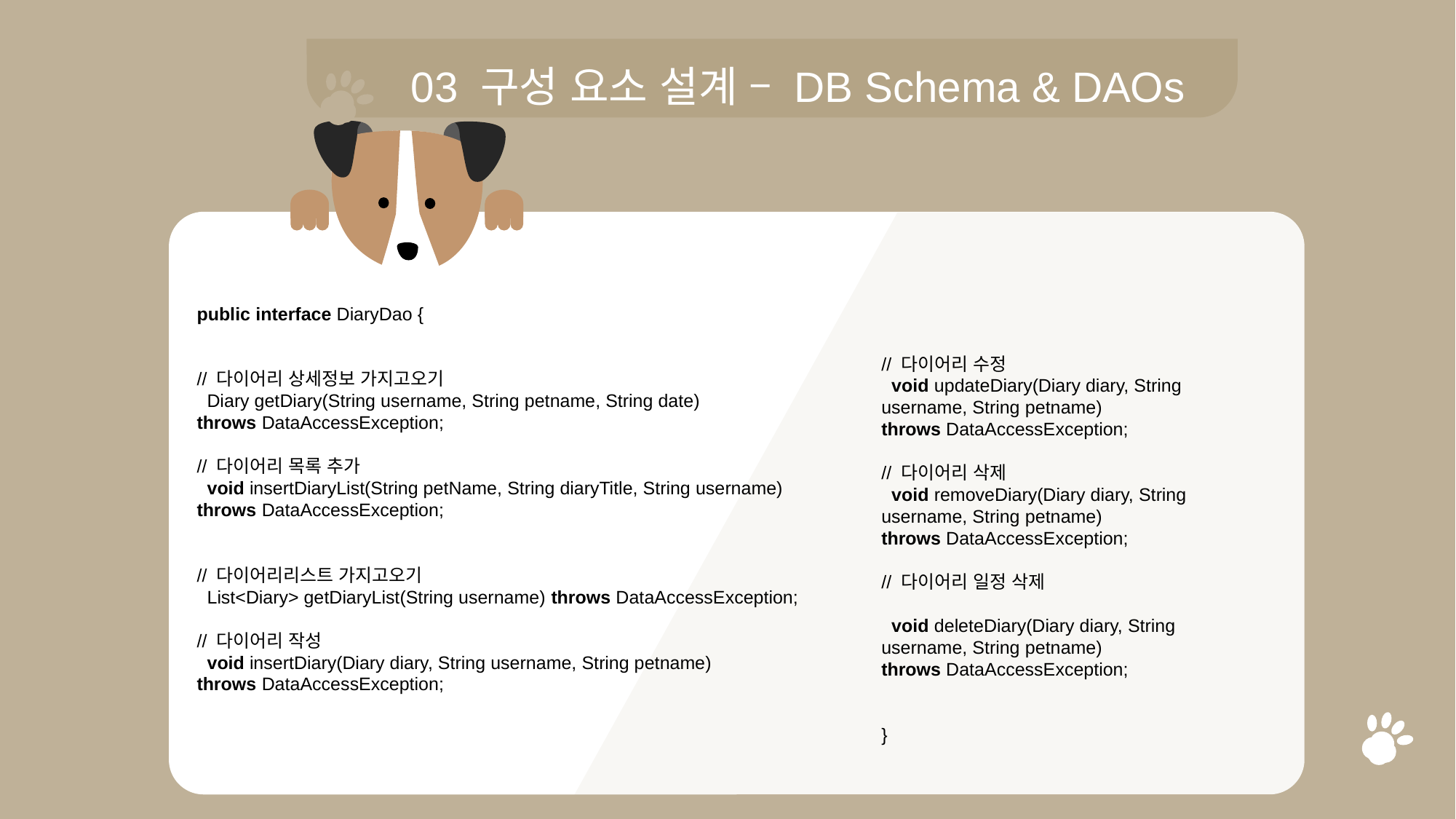

03 구성 요소 설계 – DB Schema & DAOs

public interface DiaryDao {

// 다이어리 상세정보 가지고오기
  Diary getDiary(String username, String petname, String date) throws DataAccessException;

// 다이어리 목록 추가
  void insertDiaryList(String petName, String diaryTitle, String username) throws DataAccessException;

// 다이어리리스트 가지고오기
  List<Diary> getDiaryList(String username) throws DataAccessException;

// 다이어리 작성
  void insertDiary(Diary diary, String username, String petname) throws DataAccessException;

// 다이어리 수정
  void updateDiary(Diary diary, String username, String petname) throws DataAccessException;

// 다이어리 삭제
  void removeDiary(Diary diary, String username, String petname) throws DataAccessException;

// 다이어리 일정 삭제

  void deleteDiary(Diary diary, String username, String petname) throws DataAccessException;

}